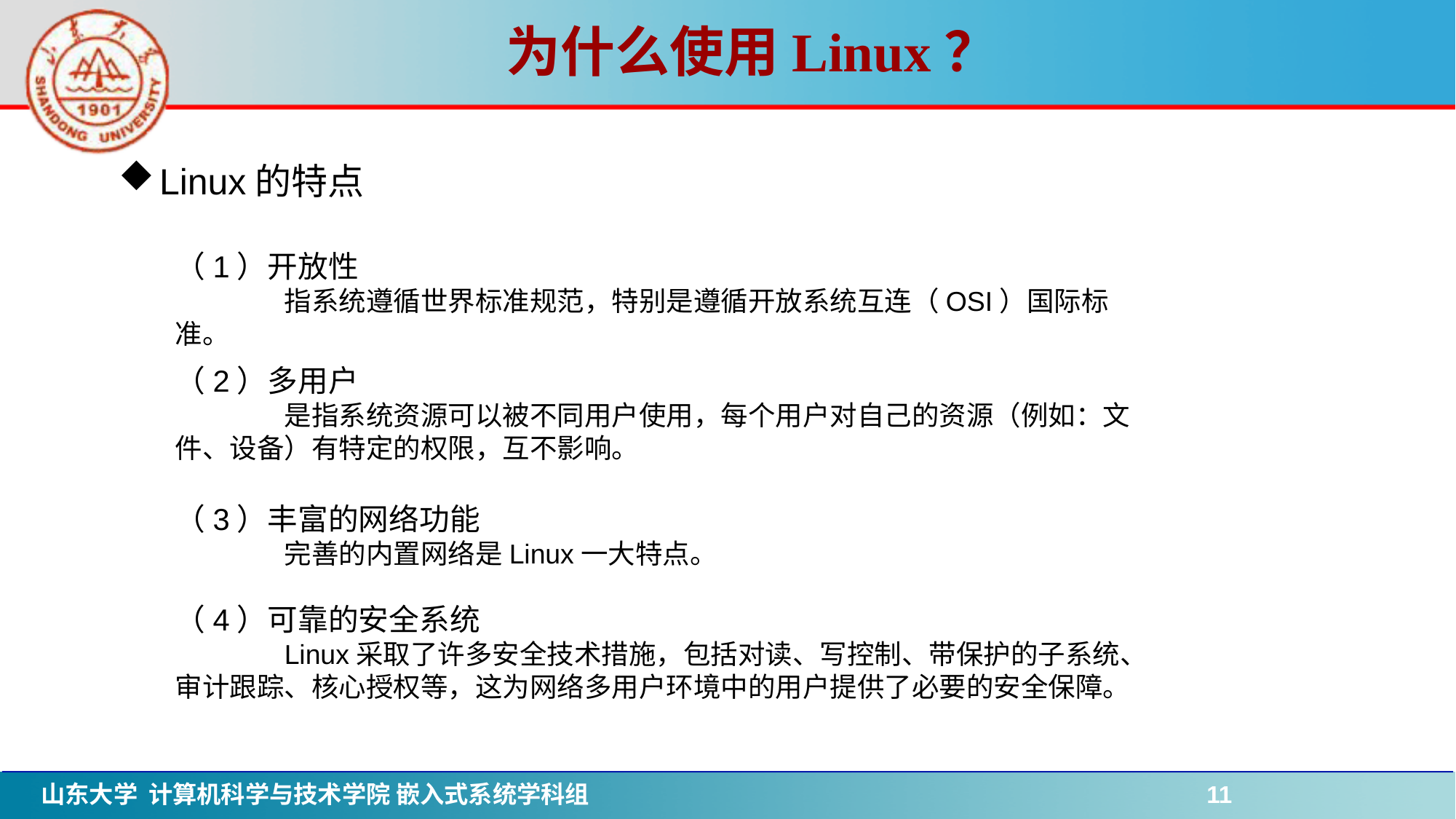

# 为什么使用Linux？
Linux的特点
（1）开放性
	指系统遵循世界标准规范，特别是遵循开放系统互连（OSI）国际标准。
（2）多用户
	是指系统资源可以被不同用户使用，每个用户对自己的资源（例如：文件、设备）有特定的权限，互不影响。
（3）丰富的网络功能
	完善的内置网络是Linux一大特点。
（4）可靠的安全系统
	Linux采取了许多安全技术措施，包括对读、写控制、带保护的子系统、审计跟踪、核心授权等，这为网络多用户环境中的用户提供了必要的安全保障。